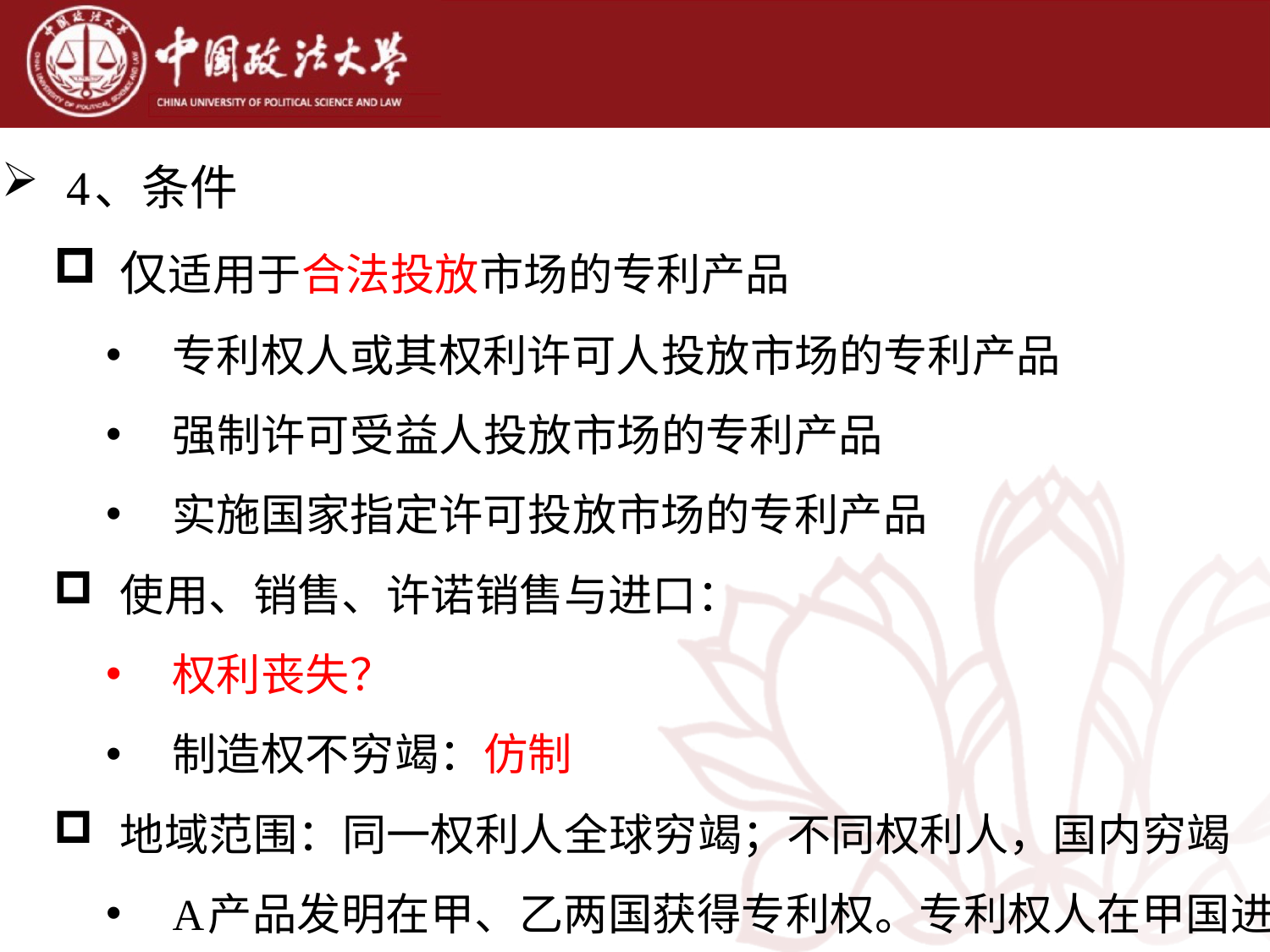

4、条件
仅适用于合法投放市场的专利产品
专利权人或其权利许可人投放市场的专利产品
强制许可受益人投放市场的专利产品
实施国家指定许可投放市场的专利产品
使用、销售、许诺销售与进口：
权利丧失？
制造权不穷竭：仿制
地域范围：同一权利人全球穷竭；不同权利人，国内穷竭
A产品发明在甲、乙两国获得专利权。专利权人在甲国进行制造、销售后，能否控制将专利产品A进口到乙国？